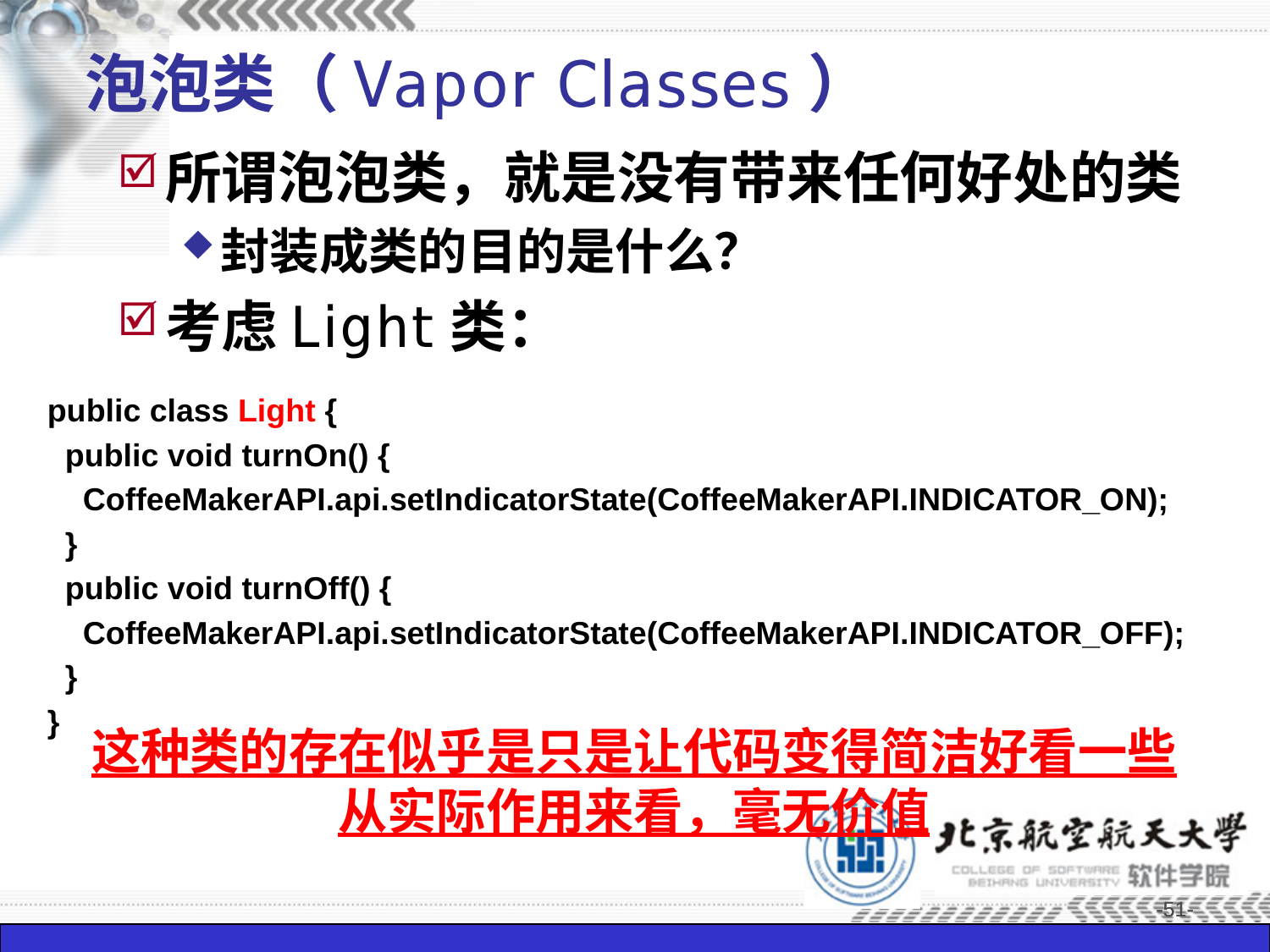

泡泡类（Vapor Classes）
所谓泡泡类，就是没有带来任何好处的类
封装成类的目的是什么？
考虑Light类：
public class Light {
  public void turnOn() {
    CoffeeMakerAPI.api.setIndicatorState(CoffeeMakerAPI.INDICATOR_ON);
  }
  public void turnOff() {
    CoffeeMakerAPI.api.setIndicatorState(CoffeeMakerAPI.INDICATOR_OFF);
  }
}
这种类的存在似乎是只是让代码变得简洁好看一些
从实际作用来看，毫无价值
-51-
-51-